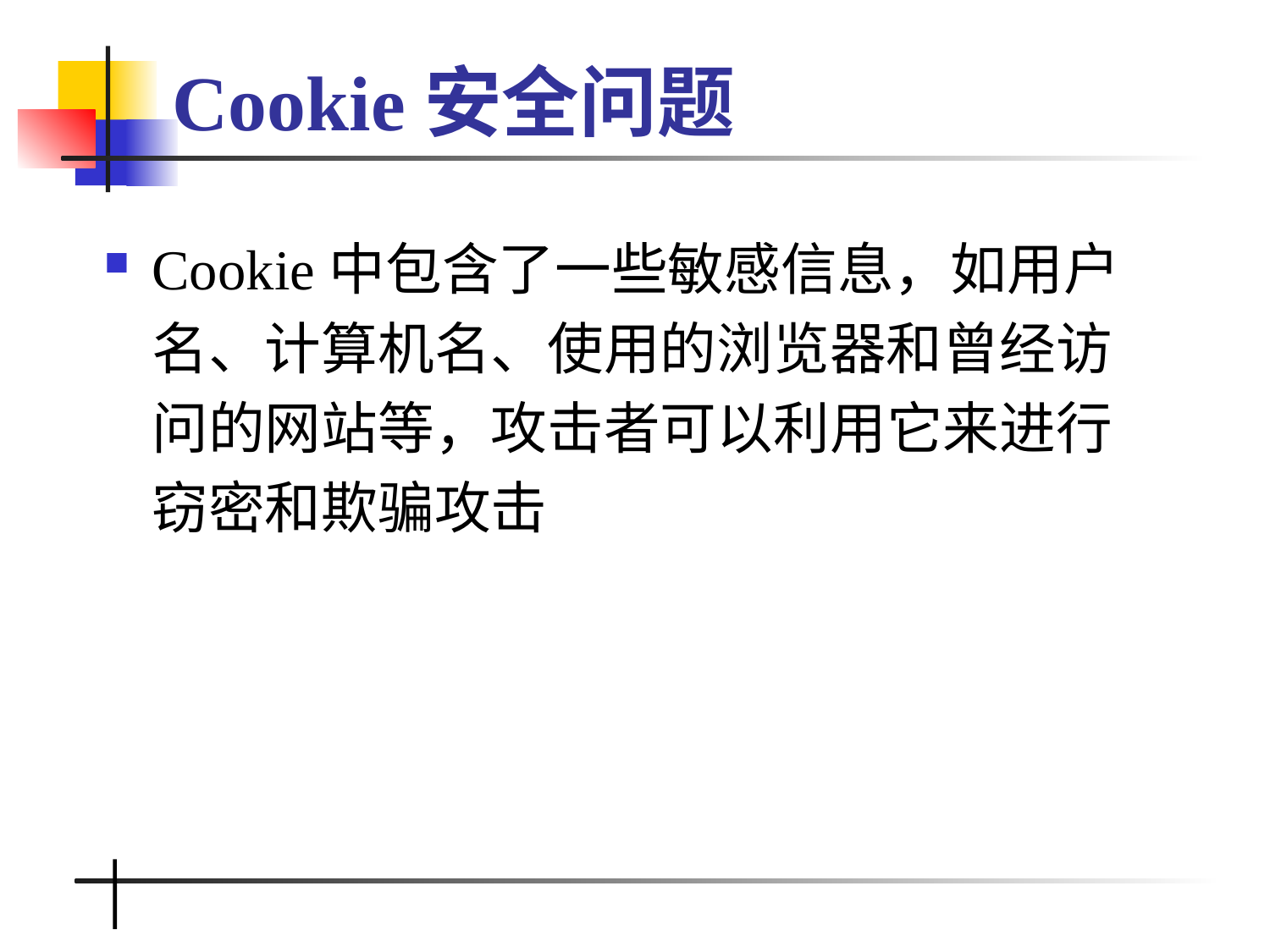

# Cookie安全问题
Cookie中包含了一些敏感信息，如用户名、计算机名、使用的浏览器和曾经访问的网站等，攻击者可以利用它来进行窃密和欺骗攻击